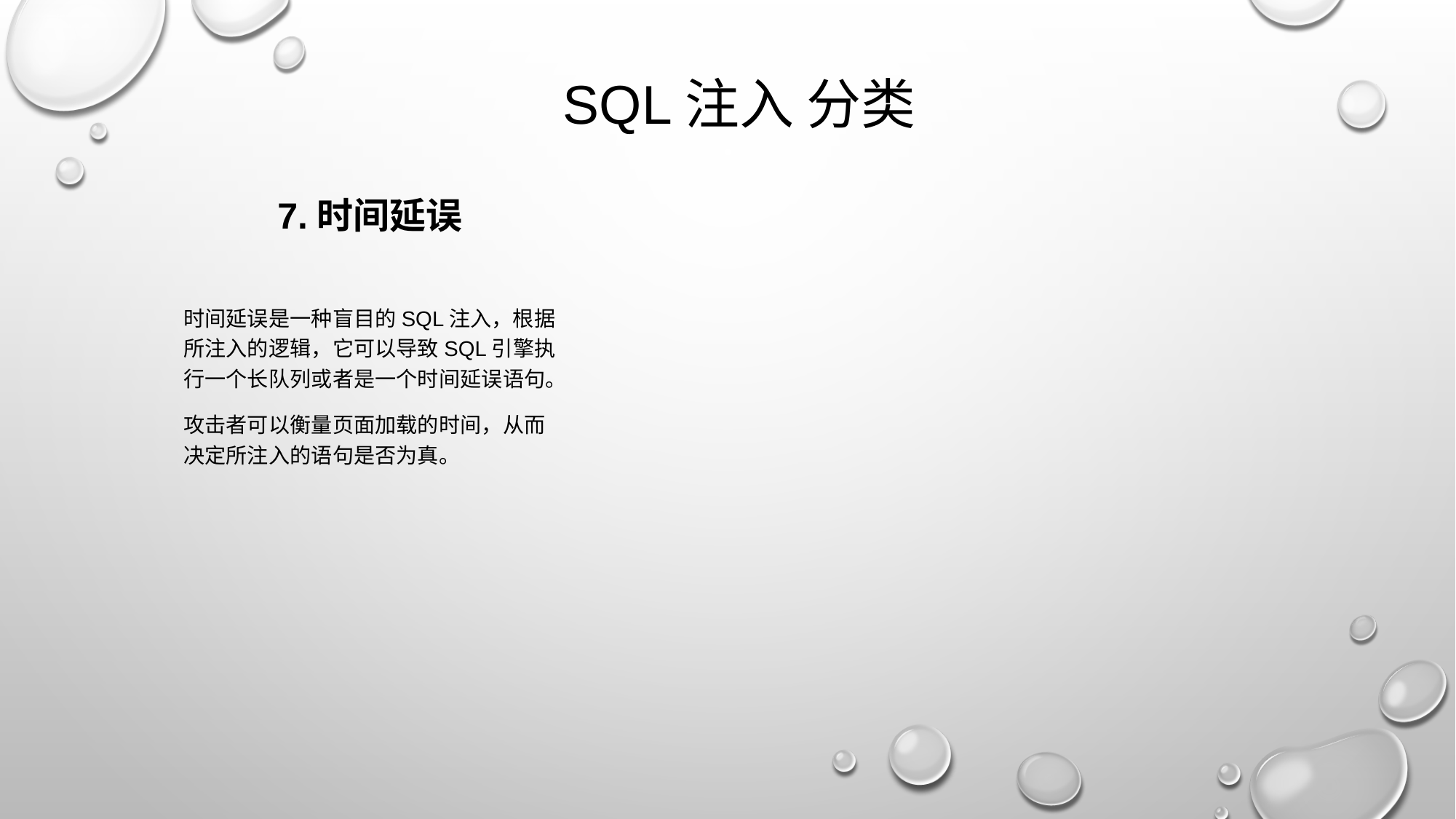

# SQL注入 分类
7.时间延误

时间延误是一种盲目的SQL注入，根据所注入的逻辑，它可以导致SQL引擎执行一个长队列或者是一个时间延误语句。
攻击者可以衡量页面加载的时间，从而决定所注入的语句是否为真。